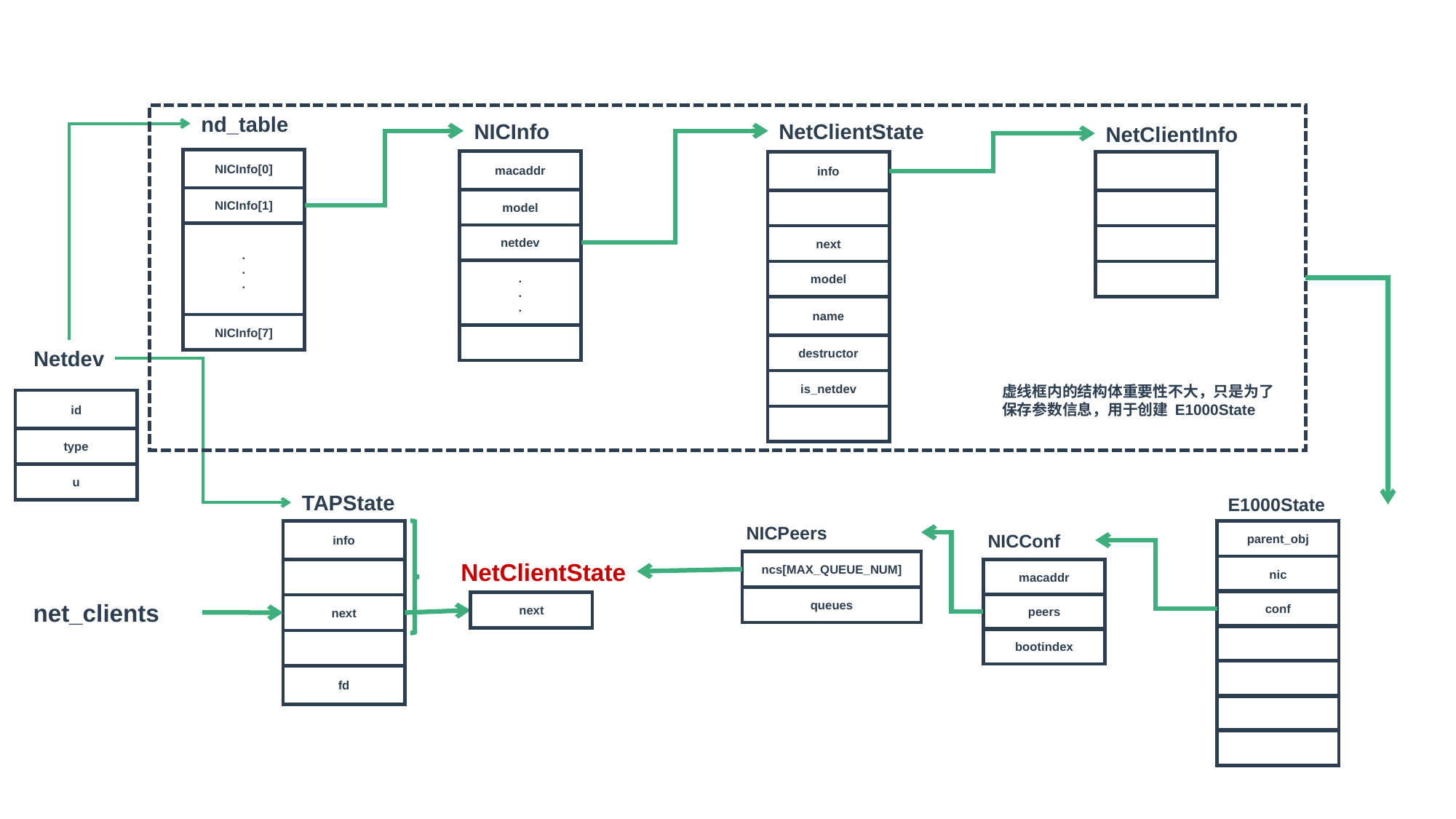

nd_table
NICInfo[0]
NICInfo[1]
.
.
.
NICInfo[7]
NICInfo
macaddr
model
netdev
.
.
.

NetClientState
NetClientInfo
info

next

model

name
destructor
Netdev
id
type
u
is_netdev
虚线框内的结构体重要性不大，只是为了
保存参数信息，用于创建 E1000State

TAPState
E1000State
parent_obj
nic
conf

NICPeers
ncs[MAX_QUEUE_NUM]
queues

info
NICConf
macaddr
peers
bootindex
NetClientState

net_clients
next
next

fd